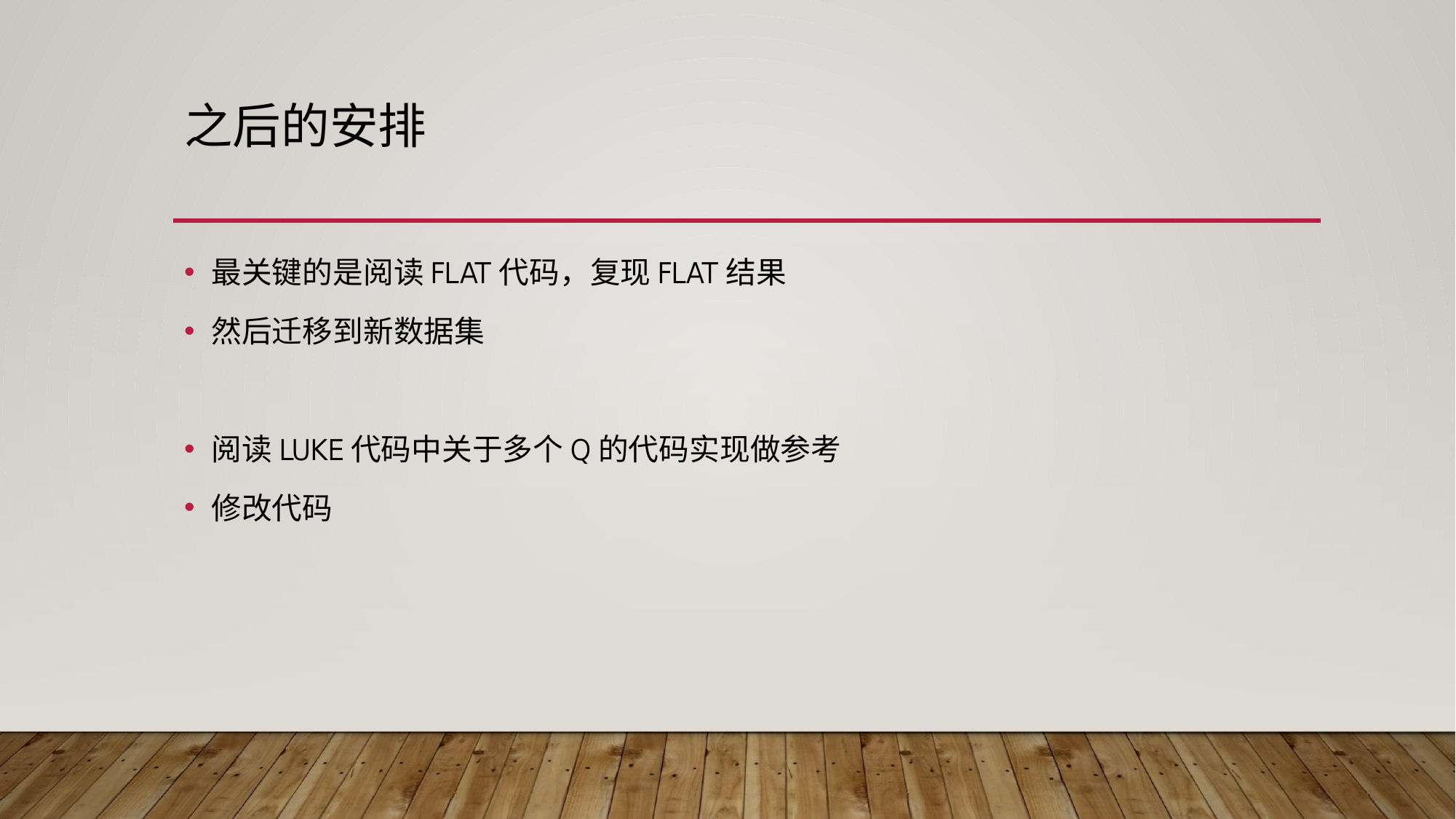

# 之后的安排
最关键的是阅读FLAT代码，复现FLAT结果
然后迁移到新数据集

阅读LUKE代码中关于多个Q的代码实现做参考
修改代码